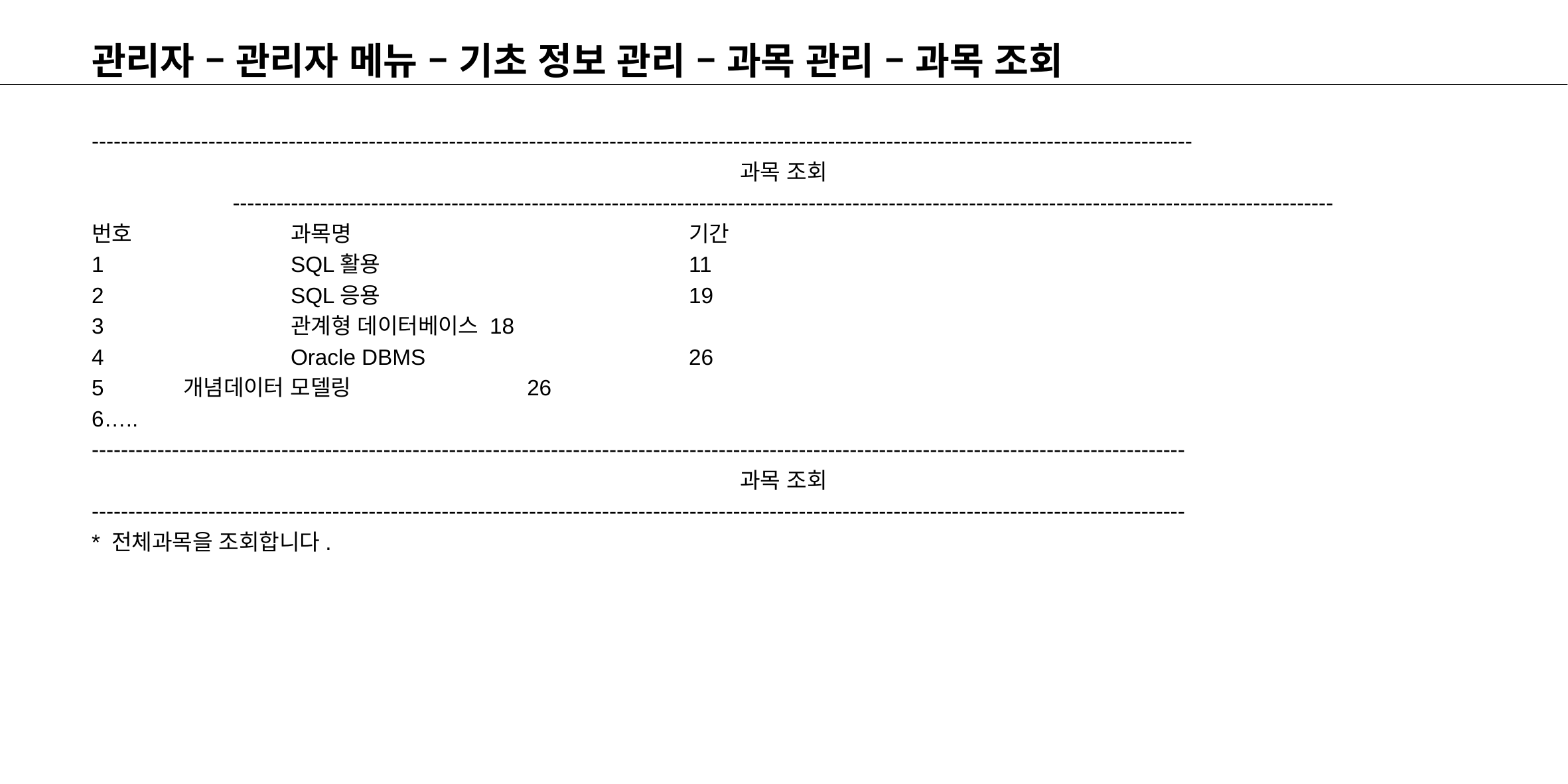

# 관리자 – 관리자 메뉴 – 기초 정보 관리 – 과목 관리 – 과목 조회
-------------------------------------------------------------------------------------------------------------------------------------------------------
과목 조회
-------------------------------------------------------------------------------------------------------------------------------------------------------
번호		과목명				기간
1		SQL활용				11
2		SQL응용				19
3		관계형 데이터베이스	18
4		Oracle DBMS			26
        개념데이터 모델링		26
6…..
------------------------------------------------------------------------------------------------------------------------------------------------------
과목 조회
------------------------------------------------------------------------------------------------------------------------------------------------------
* 전체과목을 조회합니다.